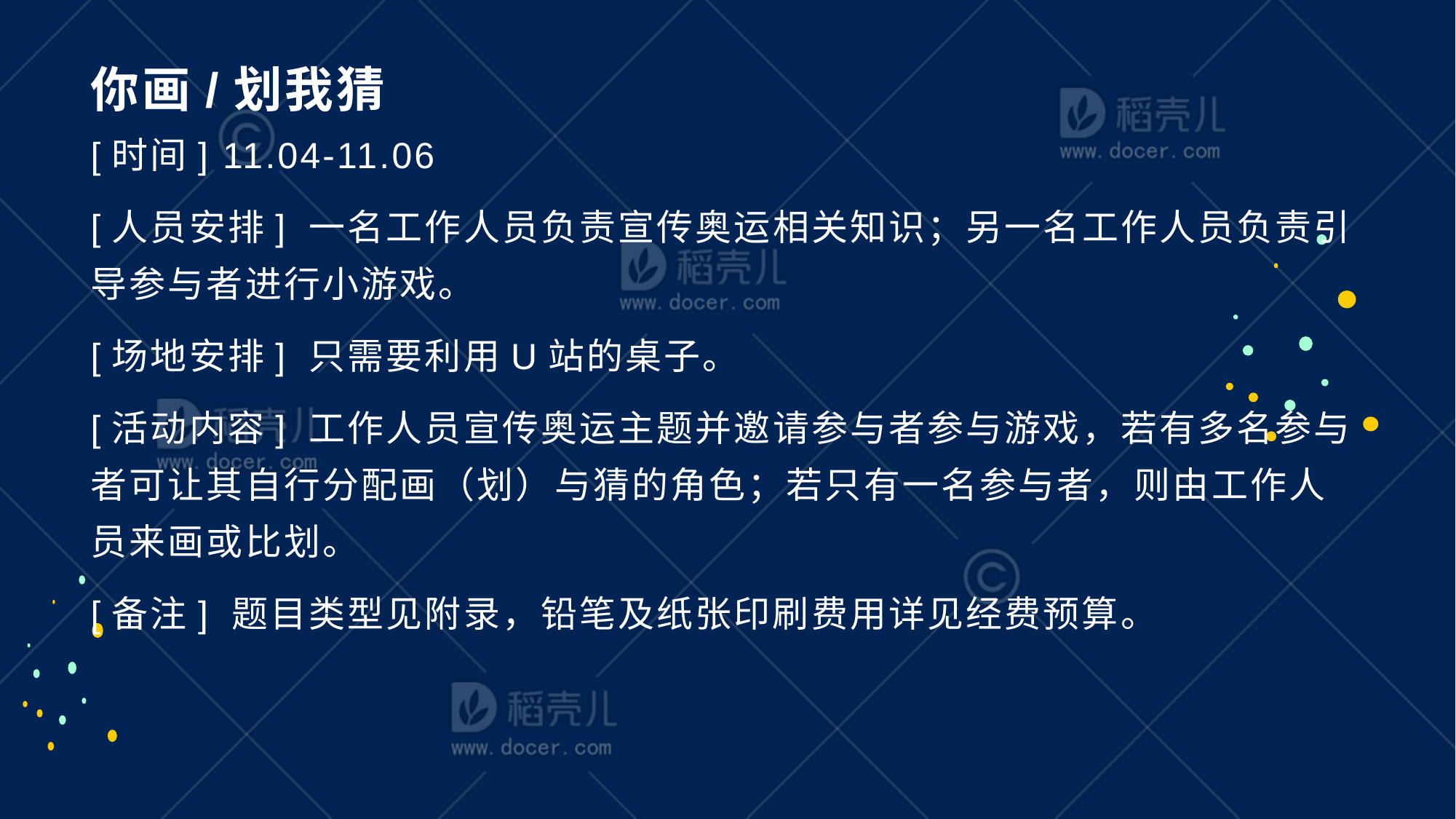

# 你画/划我猜
[时间] 11.04-11.06
[人员安排] 一名工作人员负责宣传奥运相关知识；另一名工作人员负责引导参与者进行小游戏。
[场地安排] 只需要利用U站的桌子。
[活动内容] 工作人员宣传奥运主题并邀请参与者参与游戏，若有多名参与者可让其自行分配画（划）与猜的角色；若只有一名参与者，则由工作人员来画或比划。
[备注] 题目类型见附录，铅笔及纸张印刷费用详见经费预算。